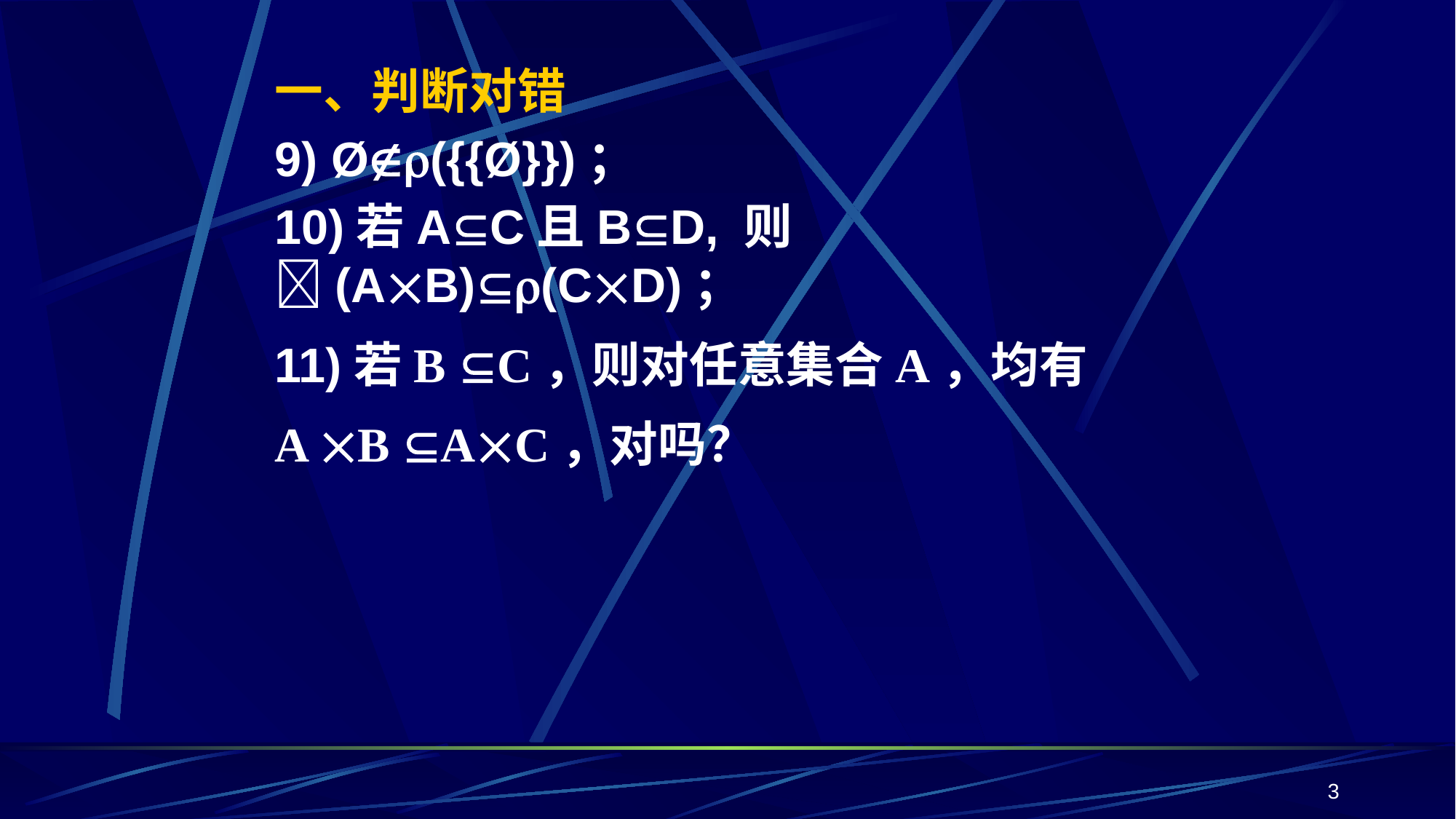

一、判断对错
9) Ø∉ρ({{Ø}})；
10)若A⊆C且B⊆D, 则ρ(A×B)⊆ρ(C×D)；
11)若B ⊆C，则对任意集合A，均有
A ×B ⊆A×C，对吗？

3